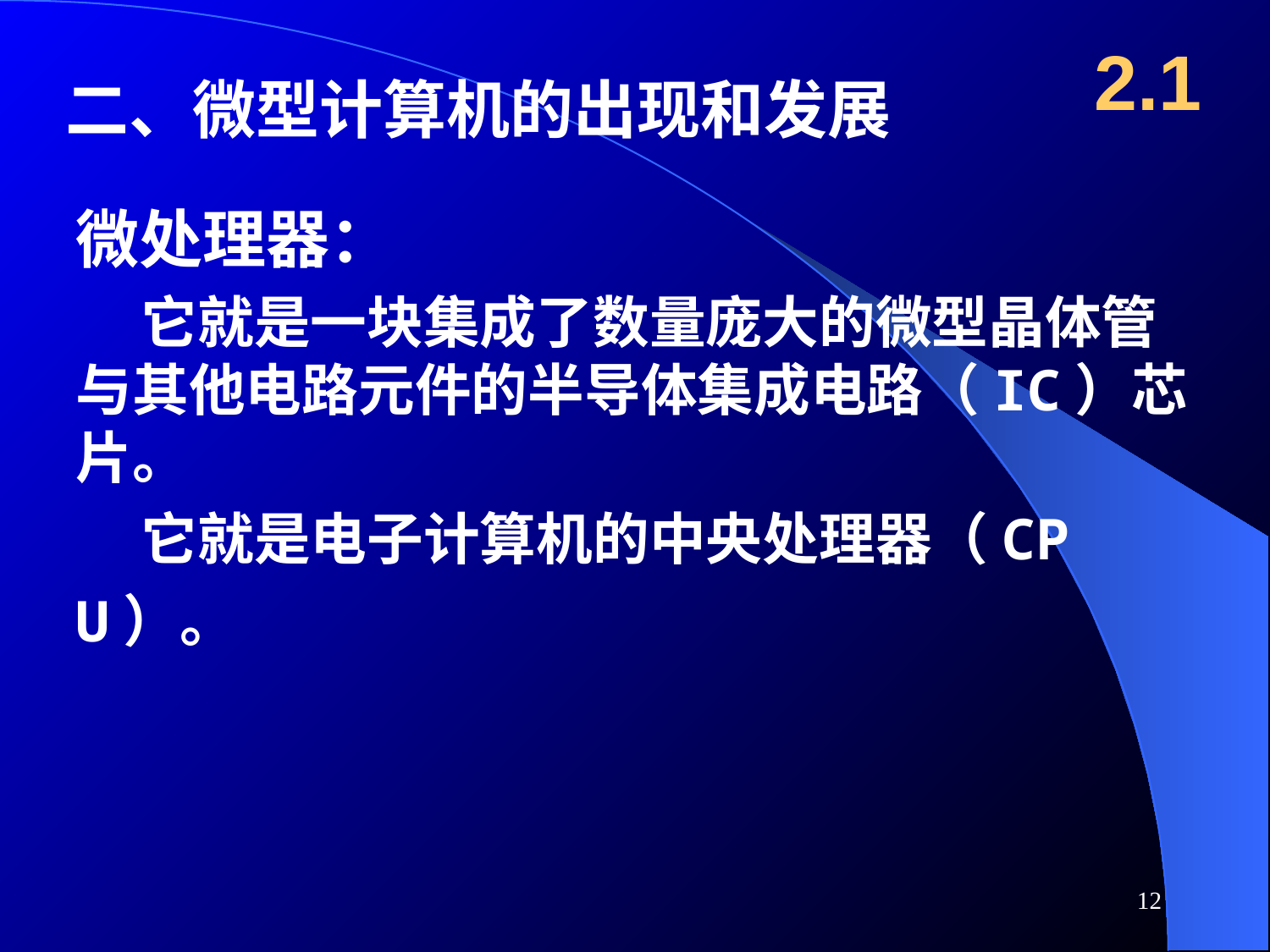

2.1
二、微型计算机的出现和发展
微处理器：
    它就是一块集成了数量庞大的微型晶体管与其他电路元件的半导体集成电路（IC）芯片。
    它就是电子计算机的中央处理器（CPU）。
12